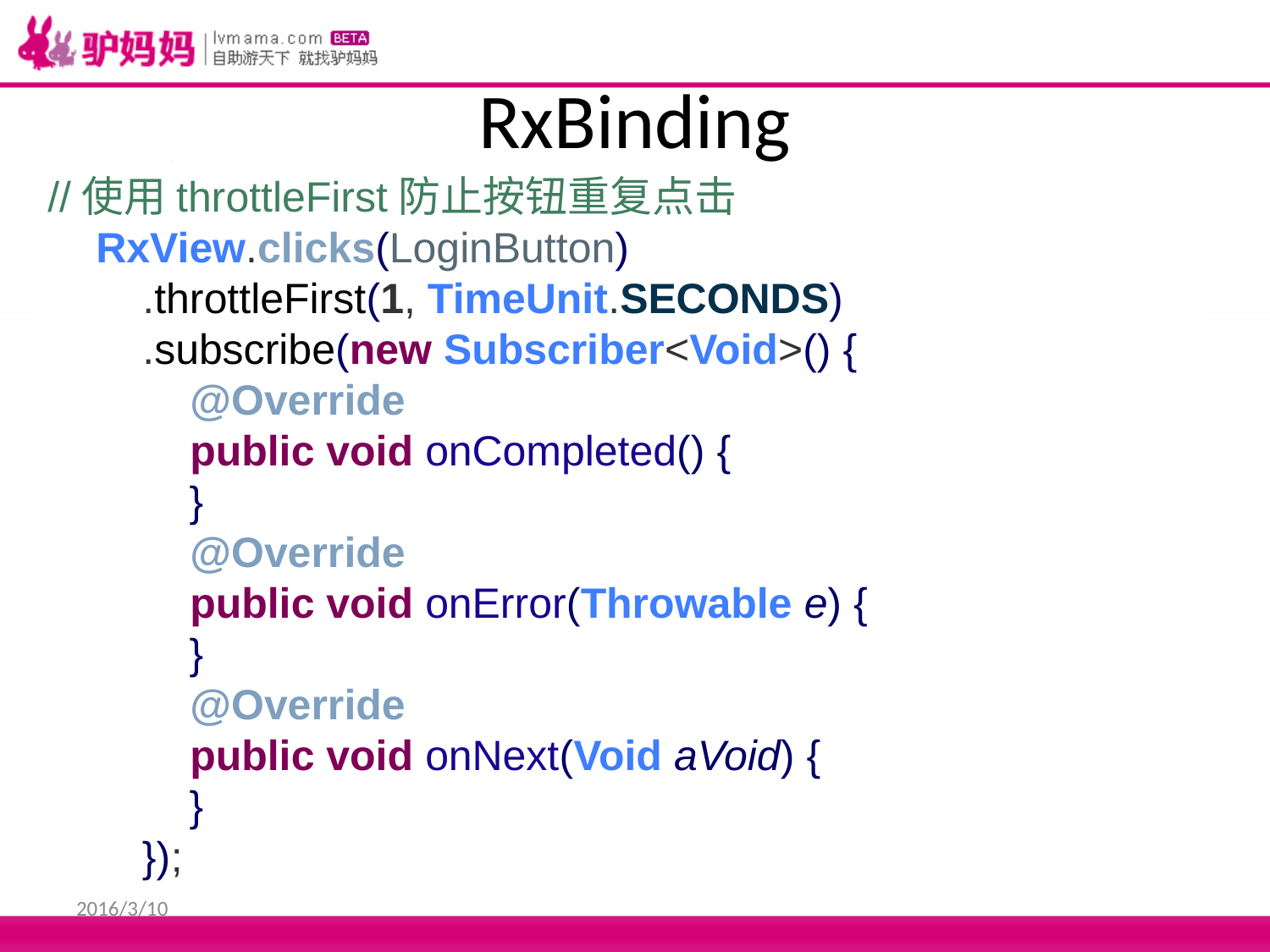

# RxBinding
//使用throttleFirst防止按钮重复点击
    RxView.clicks(LoginButton)
        .throttleFirst(1, TimeUnit.SECONDS)
        .subscribe(new Subscriber<Void>() {
            @Override
            public void onCompleted() {
            }
            @Override
            public void onError(Throwable e) {
            }
            @Override
            public void onNext(Void aVoid) {
            }
        });
2016/3/10